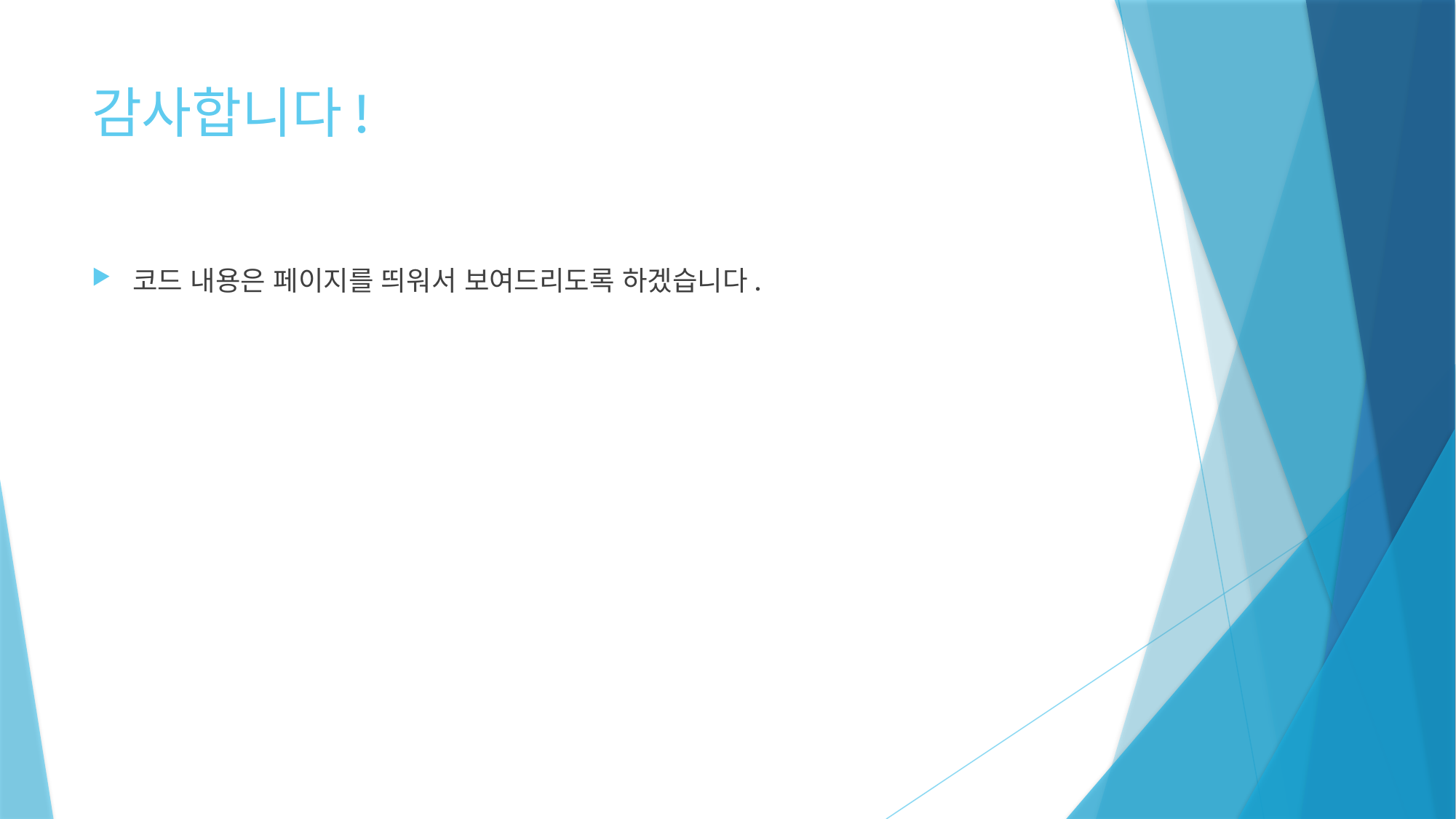

# 감사합니다!
코드 내용은 페이지를 띄워서 보여드리도록 하겠습니다.